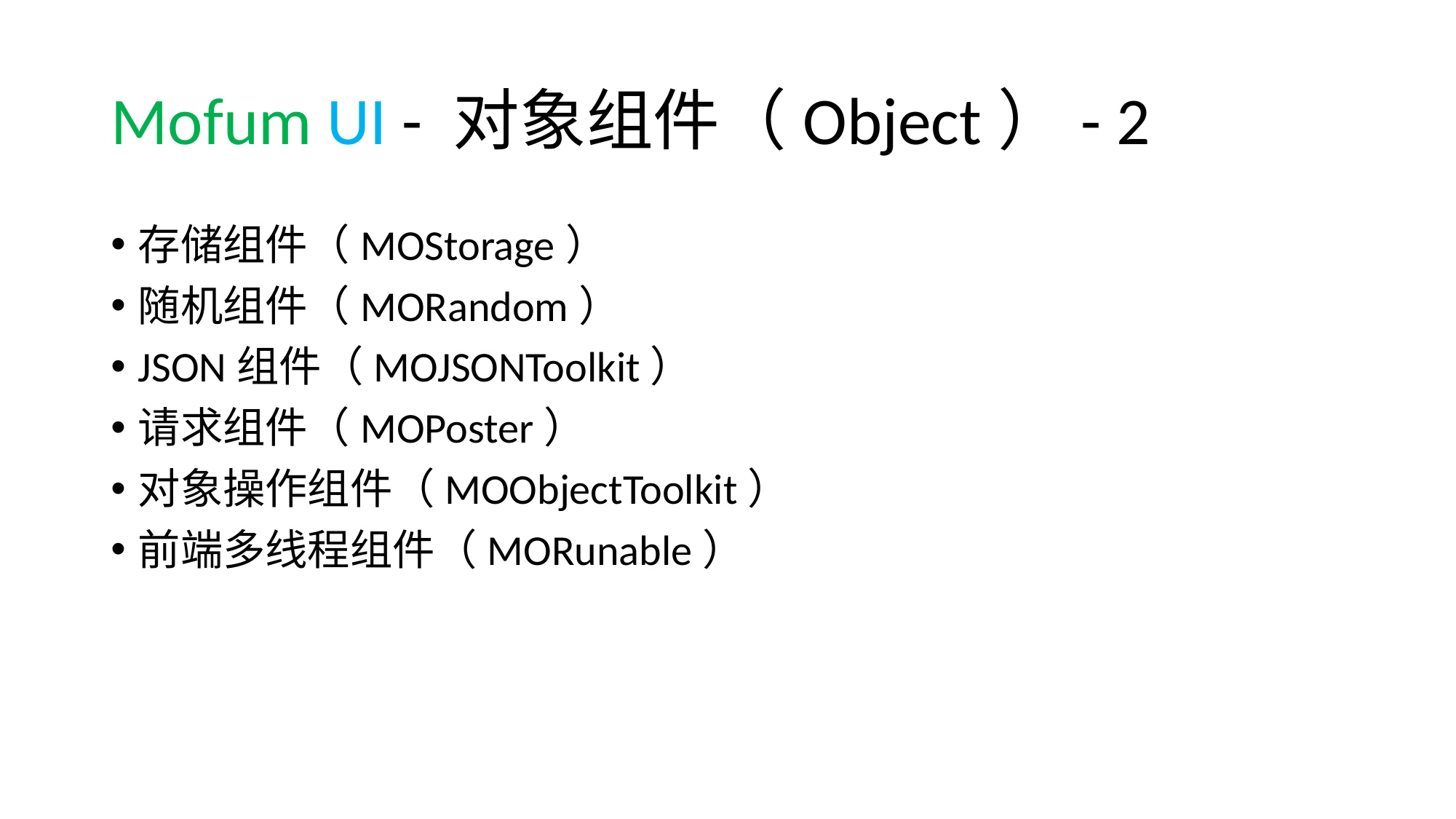

# Mofum UI - 对象组件（Object）- 2
存储组件（MOStorage）
随机组件（MORandom）
JSON组件（MOJSONToolkit）
请求组件（MOPoster）
对象操作组件（MOObjectToolkit）
前端多线程组件（MORunable）